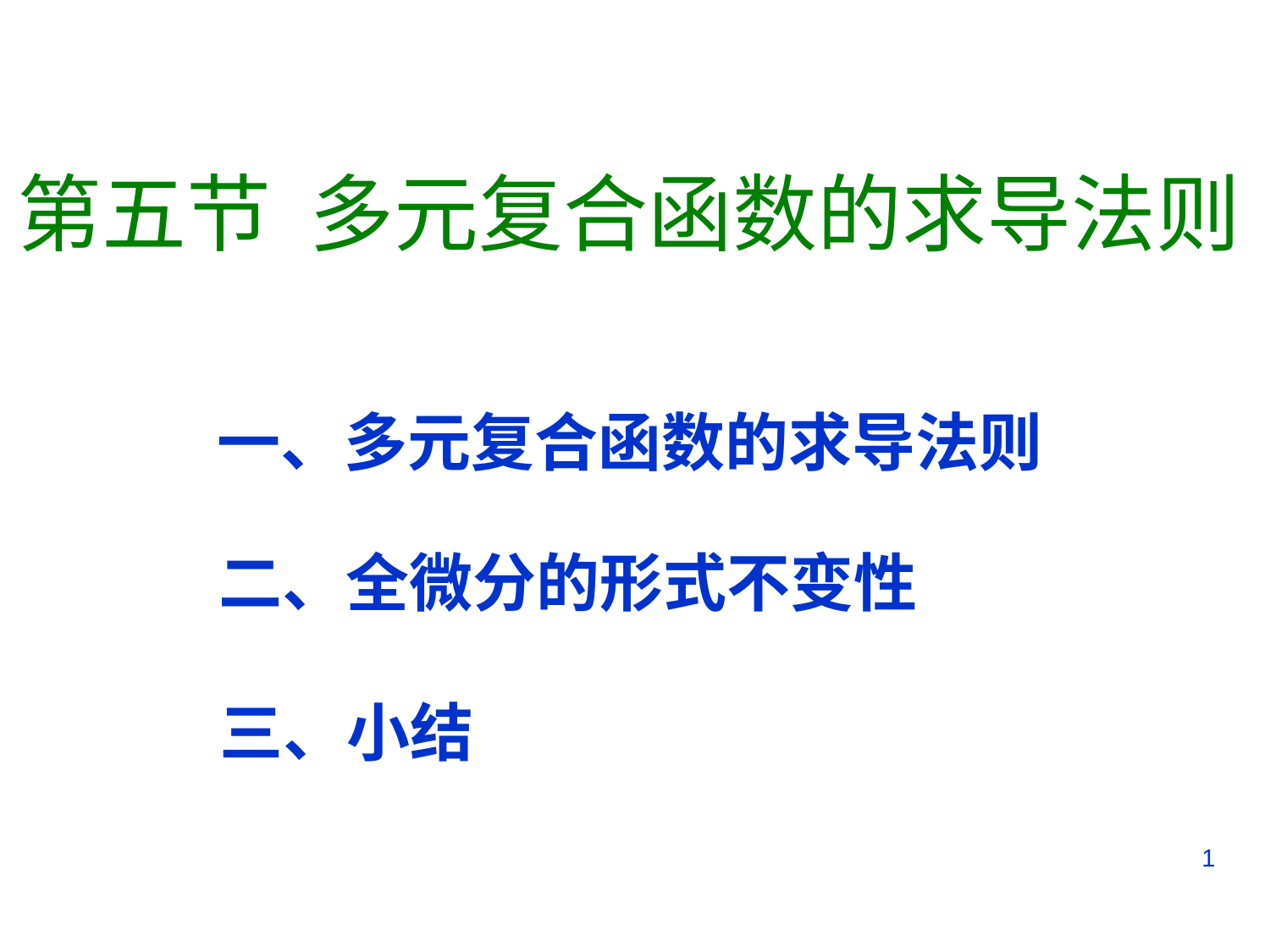

# 第五节  多元复合函数的求导法则
一、多元复合函数的求导法则
二、全微分的形式不变性
三、小结
1